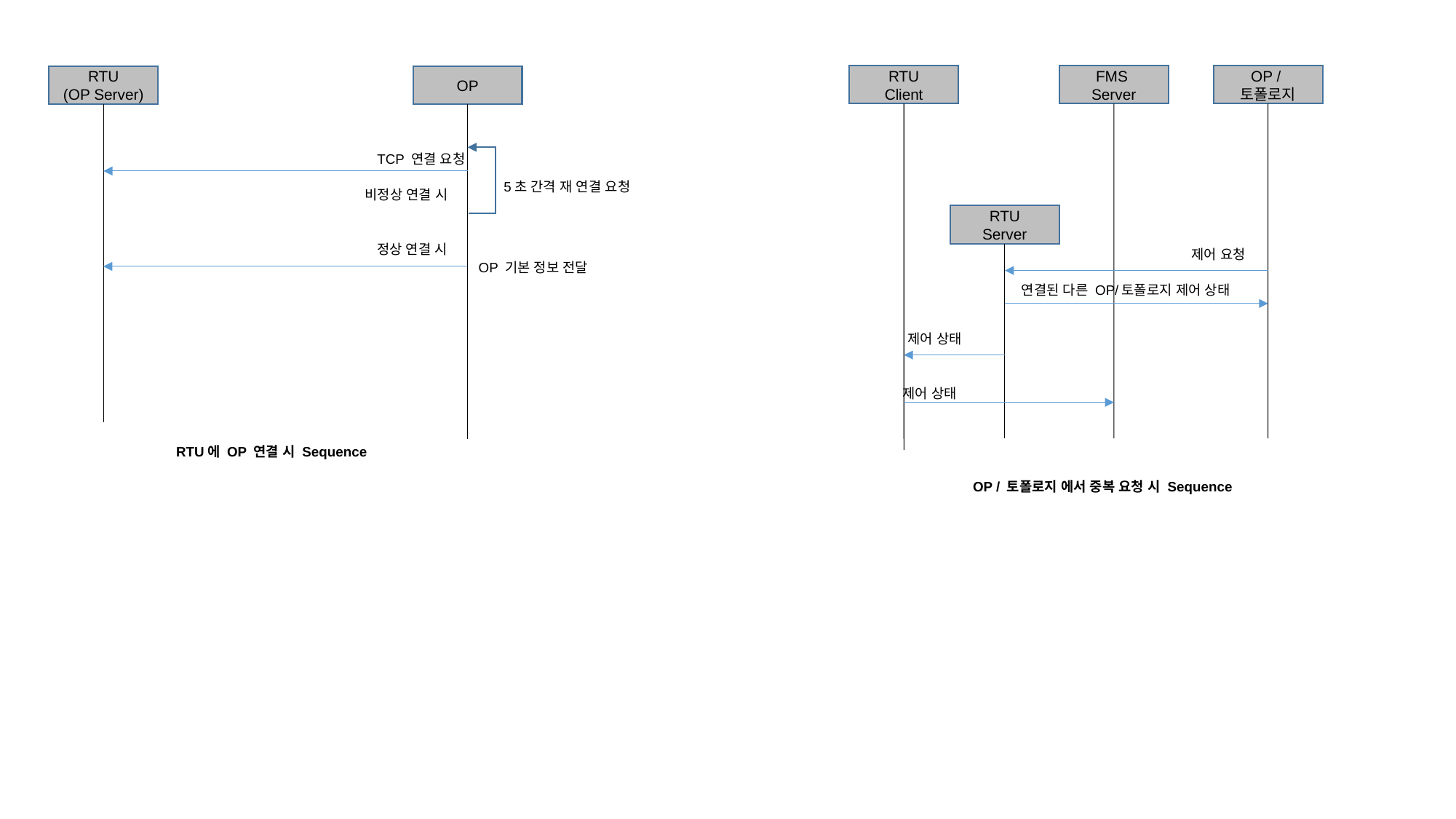

RTU
Client
FMS
Server
OP /
토폴로지
RTU
(OP Server)
OP
TCP 연결 요청

5초 간격 재 연결 요청
비정상 연결 시
RTU
Server
정상 연결 시
제어 요청
OP 기본 정보 전달
연결된 다른 OP/토폴로지 제어 상태
제어 상태
제어 상태
RTU에 OP 연결 시 Sequence
OP / 토폴로지 에서 중복 요청 시 Sequence